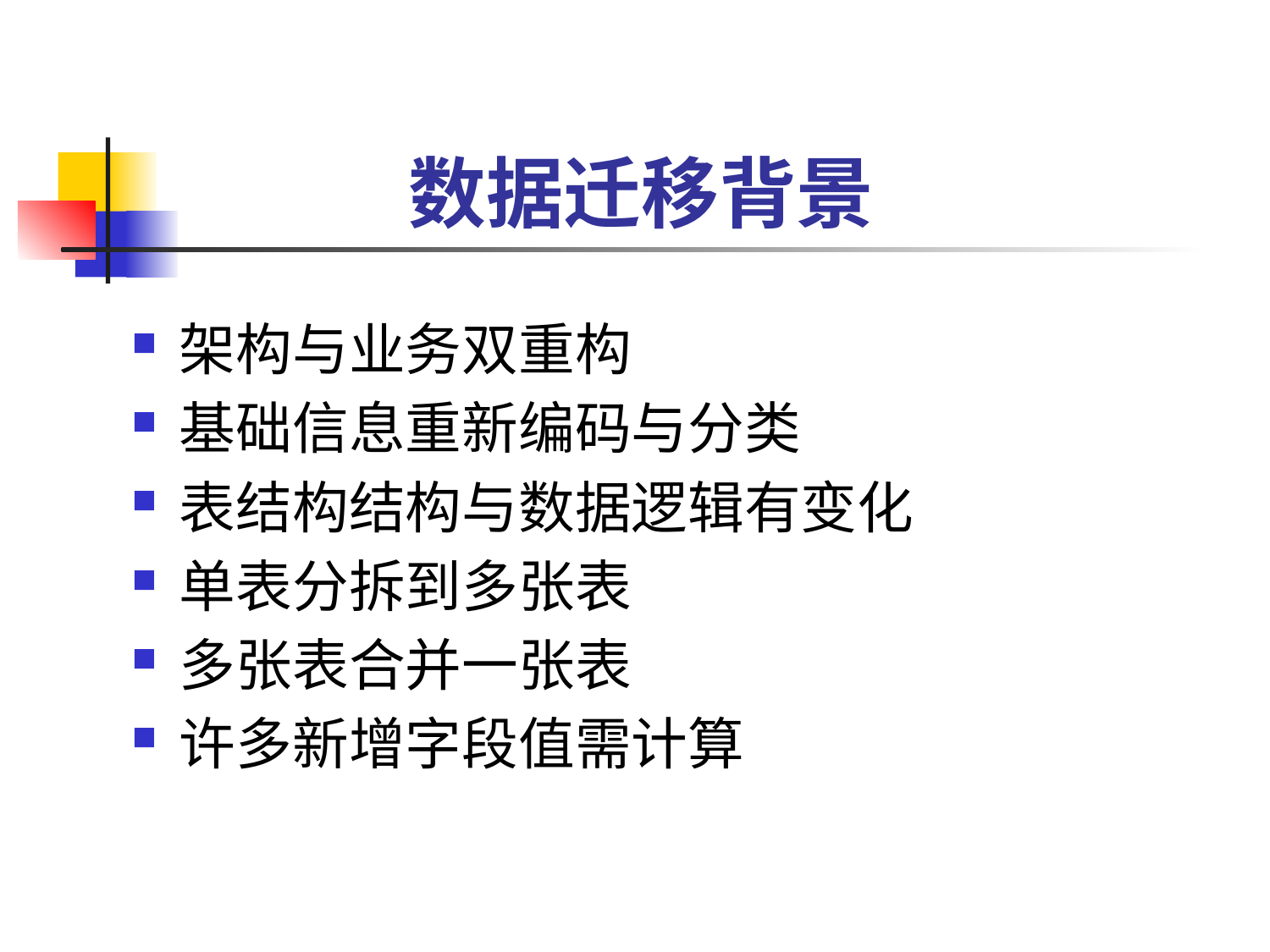

# 数据迁移背景
架构与业务双重构
基础信息重新编码与分类
表结构结构与数据逻辑有变化
单表分拆到多张表
多张表合并一张表
许多新增字段值需计算